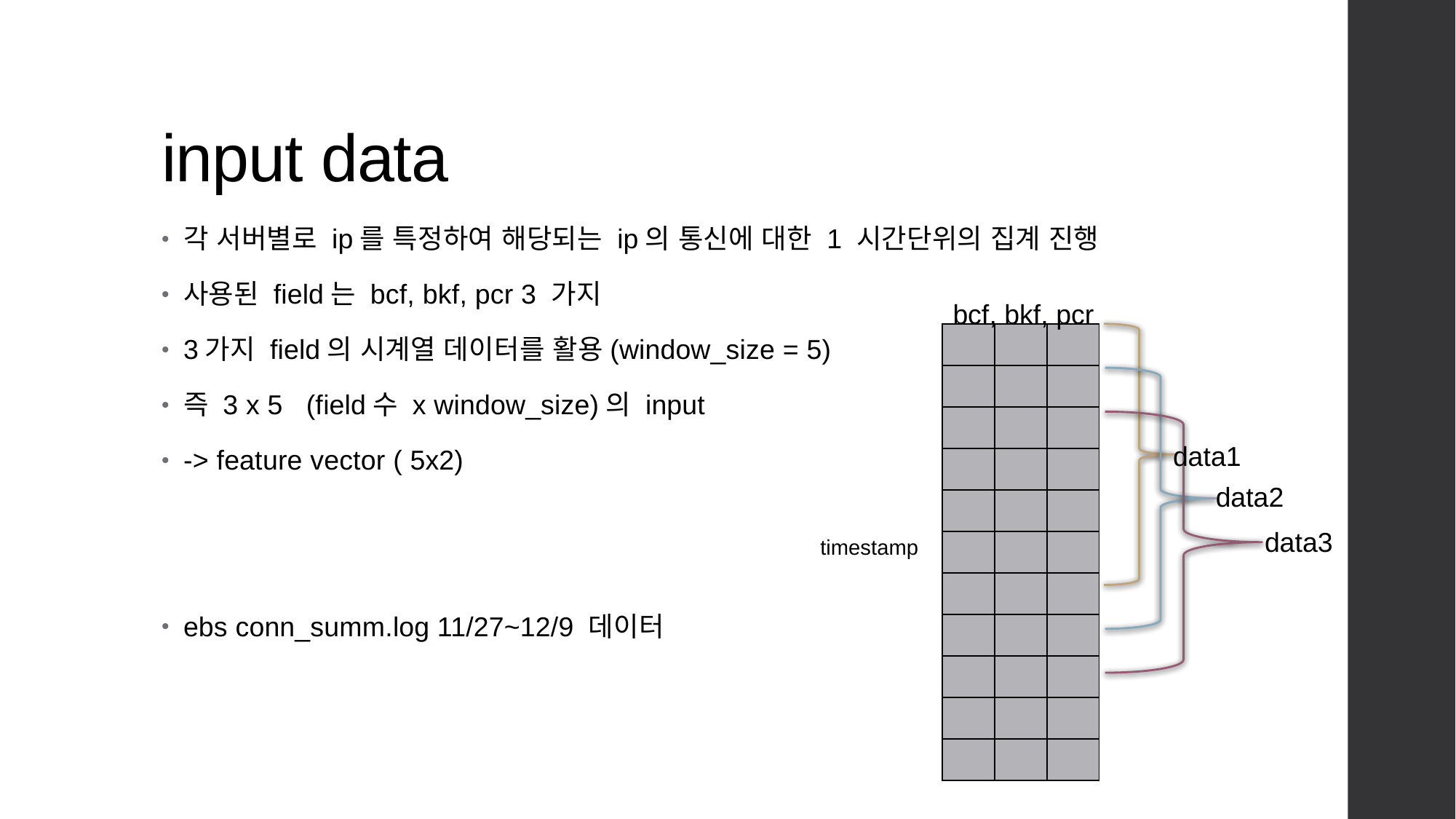

# input data
각 서버별로 ip를 특정하여 해당되는 ip의 통신에 대한 1 시간단위의 집계 진행
사용된 field는 bcf, bkf, pcr 3 가지
3가지 field의 시계열 데이터를 활용(window_size = 5)
즉 3 x 5   (field수 x window_size)의 input
-> feature vector ( 5x2)

ebs conn_summ.log 11/27~12/9 데이터
bcf, bkf, pcr
|  |  |  |
| --- | --- | --- |
|  |  |  |
|  |  |  |
|  |  |  |
|  |  |  |
|  |  |  |
|  |  |  |
|  |  |  |
|  |  |  |
|  |  |  |
|  |  |  |

data1
data2
data3
timestamp